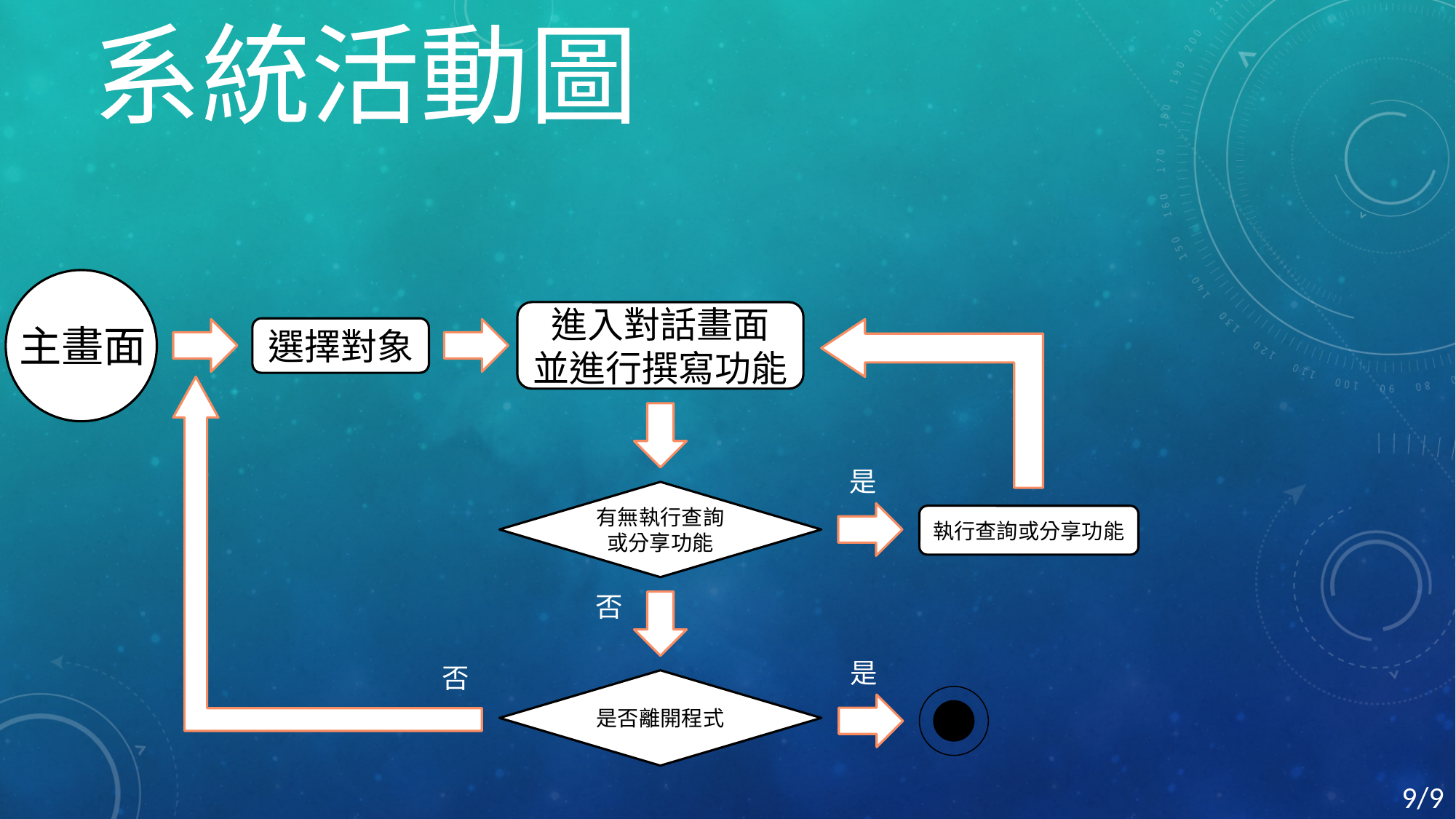

# 系統活動圖

主畫面

進入對話畫面
並進行撰寫功能
選擇對象

是
有無執行查詢或分享功能

執行查詢或分享功能
否

是
否
是否離開程式

9/9